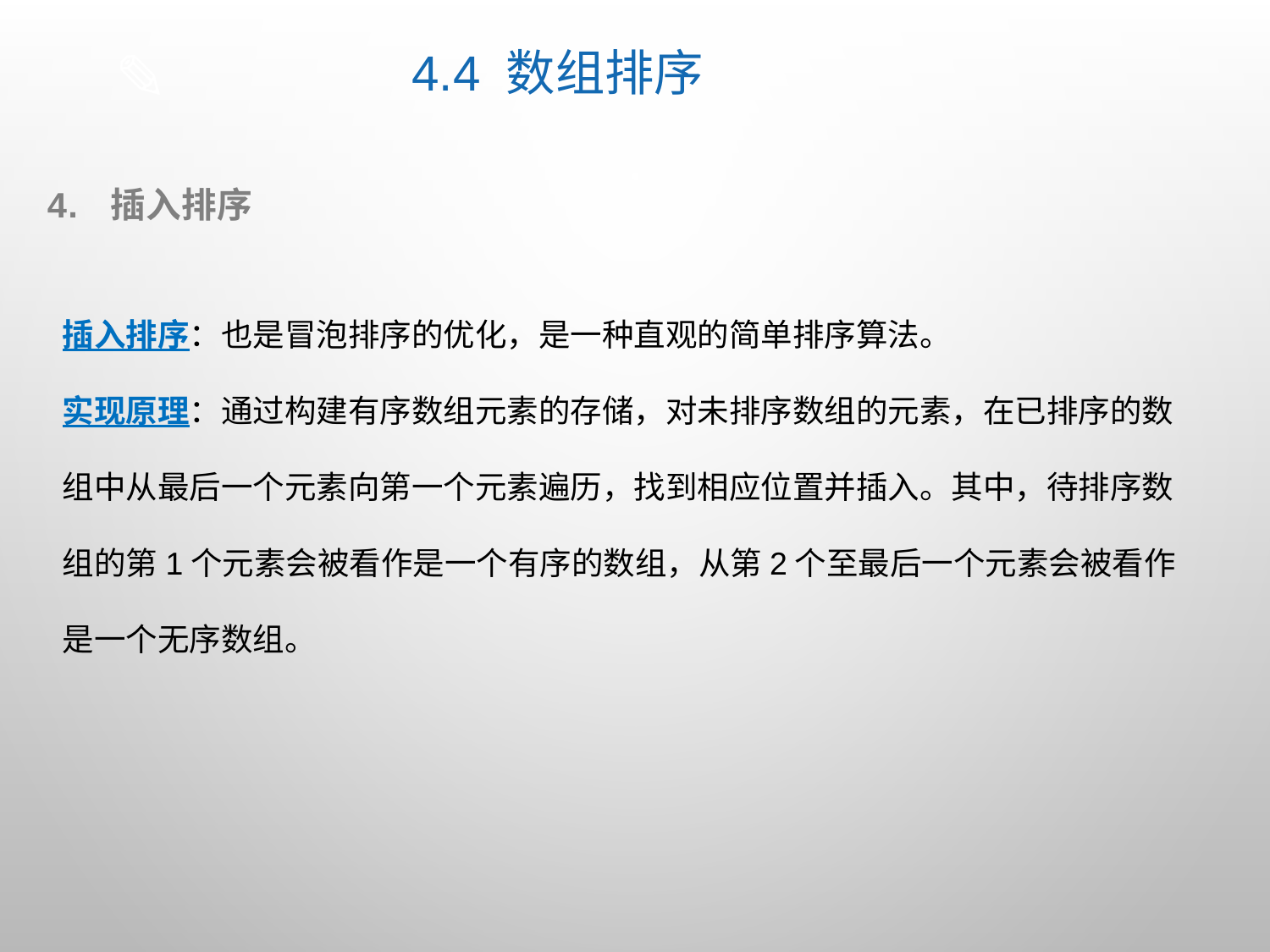

# 4.4 数组排序
插入排序
插入排序：也是冒泡排序的优化，是一种直观的简单排序算法。
实现原理：通过构建有序数组元素的存储，对未排序数组的元素，在已排序的数组中从最后一个元素向第一个元素遍历，找到相应位置并插入。其中，待排序数组的第1个元素会被看作是一个有序的数组，从第2个至最后一个元素会被看作是一个无序数组。